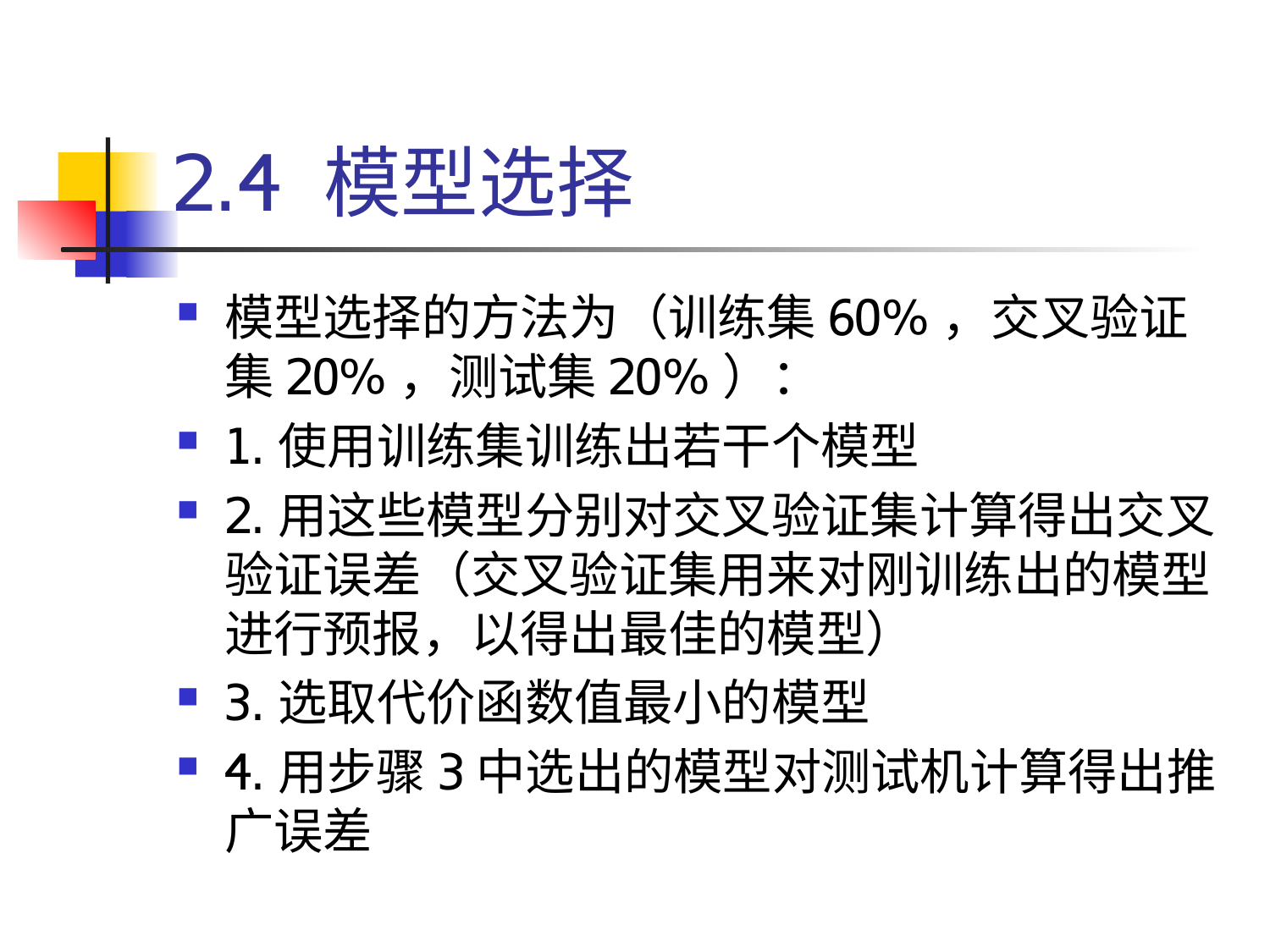

# 2.4 模型选择
模型选择的方法为（训练集60%，交叉验证集20%，测试集20%）：
1.使用训练集训练出若干个模型
2.用这些模型分别对交叉验证集计算得出交叉验证误差（交叉验证集用来对刚训练出的模型进行预报，以得出最佳的模型）
3.选取代价函数值最小的模型
4.用步骤3中选出的模型对测试机计算得出推广误差